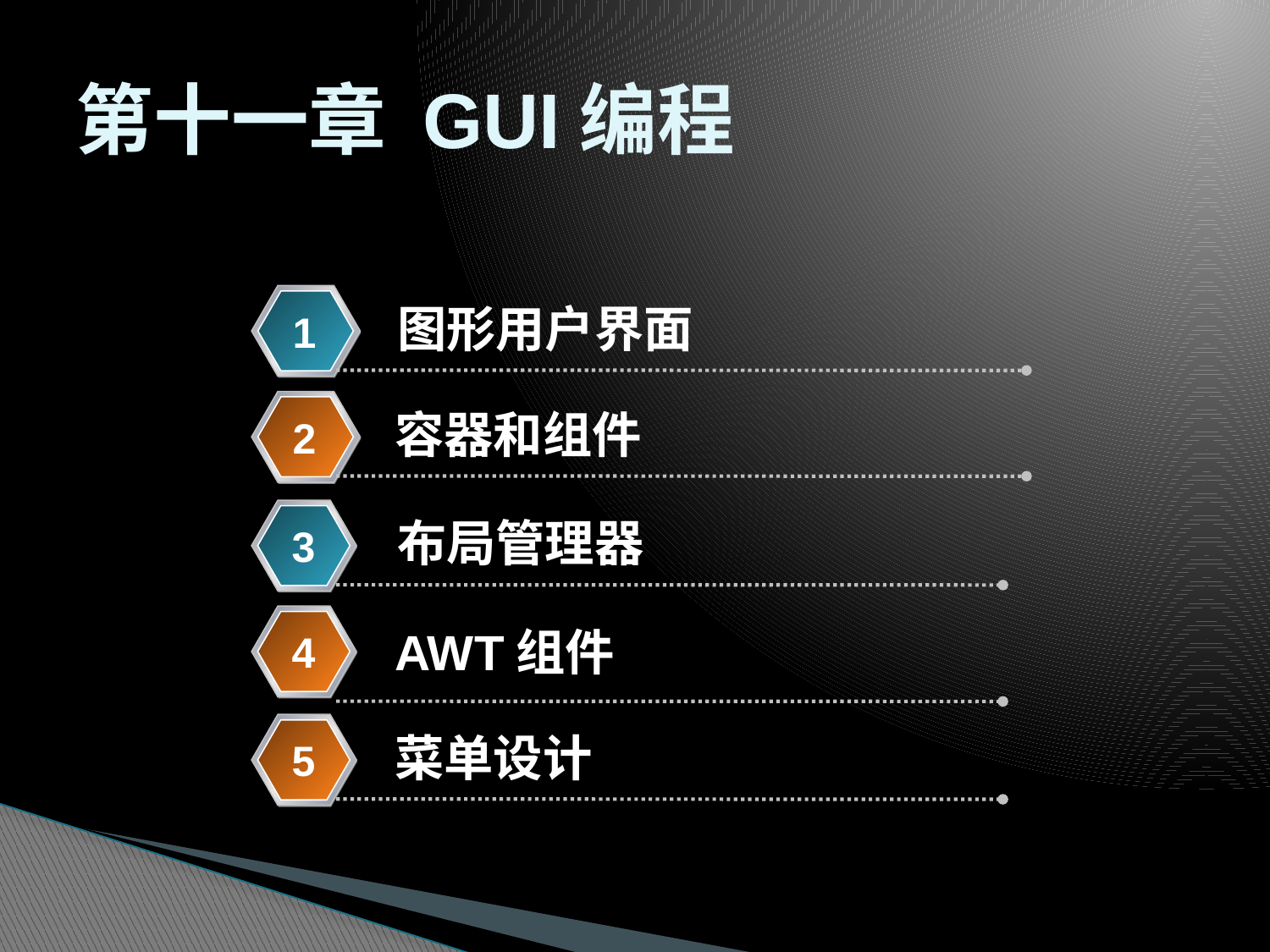

# 第十一章 GUI编程

图形用户界面
1

容器和组件
2

布局管理器
3

AWT组件
4

菜单设计
5